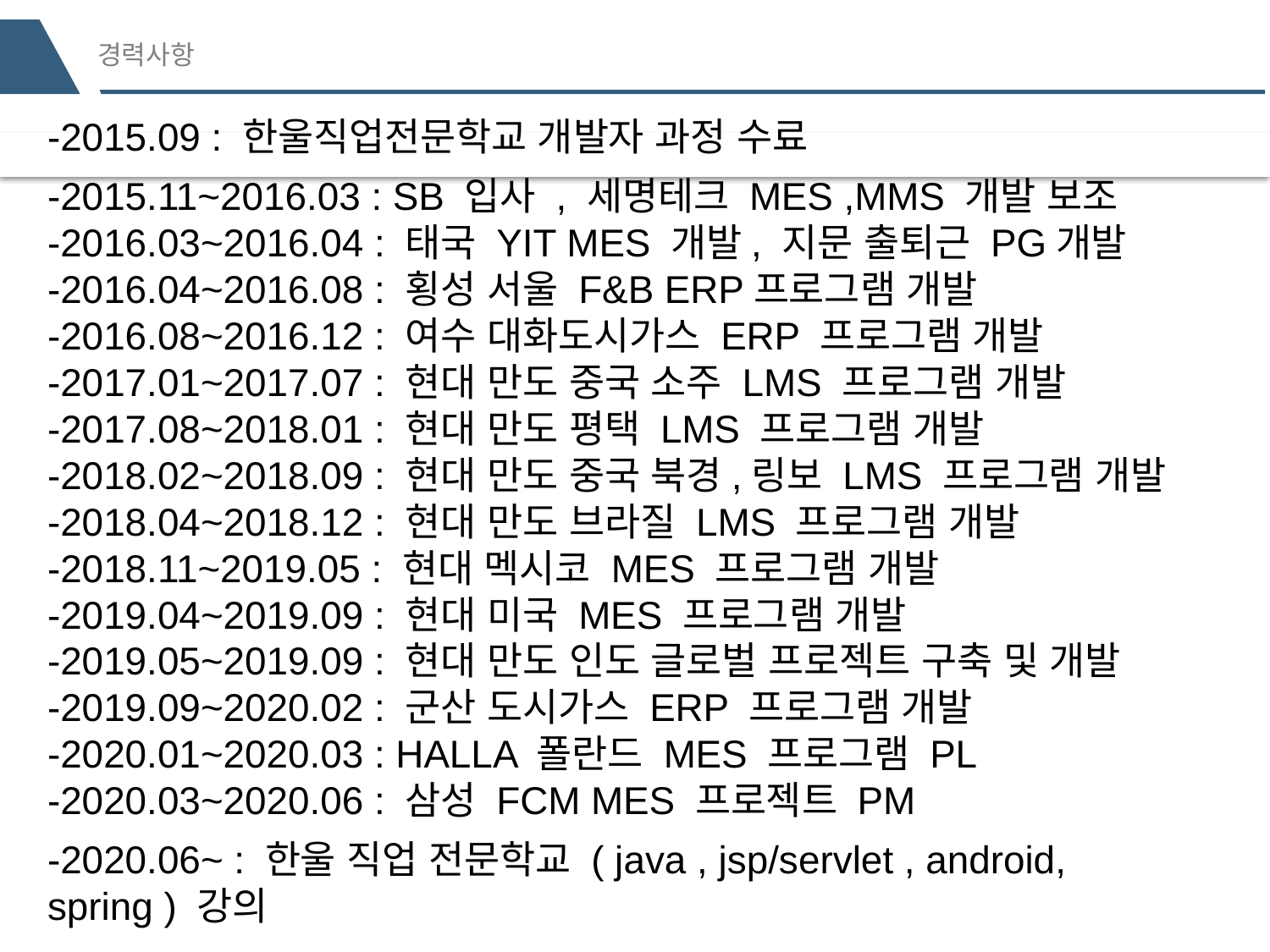

# 경력사항
-2015.09 : 한울직업전문학교 개발자 과정 수료
-2015.11~2016.03 : SB 입사 , 세명테크 MES ,MMS 개발 보조
-2016.03~2016.04 : 태국 YIT MES 개발, 지문 출퇴근 PG개발
-2016.04~2016.08 : 횡성 서울 F&B ERP프로그램 개발
-2016.08~2016.12 : 여수 대화도시가스 ERP 프로그램 개발
-2017.01~2017.07 : 현대 만도 중국 소주 LMS 프로그램 개발
-2017.08~2018.01 : 현대 만도 평택 LMS 프로그램 개발
-2018.02~2018.09 : 현대 만도 중국 북경,링보 LMS 프로그램 개발
-2018.04~2018.12 : 현대 만도 브라질 LMS 프로그램 개발
-2018.11~2019.05 : 현대 멕시코 MES 프로그램 개발
-2019.04~2019.09 : 현대 미국 MES 프로그램 개발
-2019.05~2019.09 : 현대 만도 인도 글로벌 프로젝트 구축 및 개발
-2019.09~2020.02 : 군산 도시가스 ERP 프로그램 개발
-2020.01~2020.03 : HALLA 폴란드 MES 프로그램 PL
-2020.03~2020.06 : 삼성 FCM MES 프로젝트 PM
-2020.06~ : 한울 직업 전문학교 ( java , jsp/servlet , android, spring ) 강의